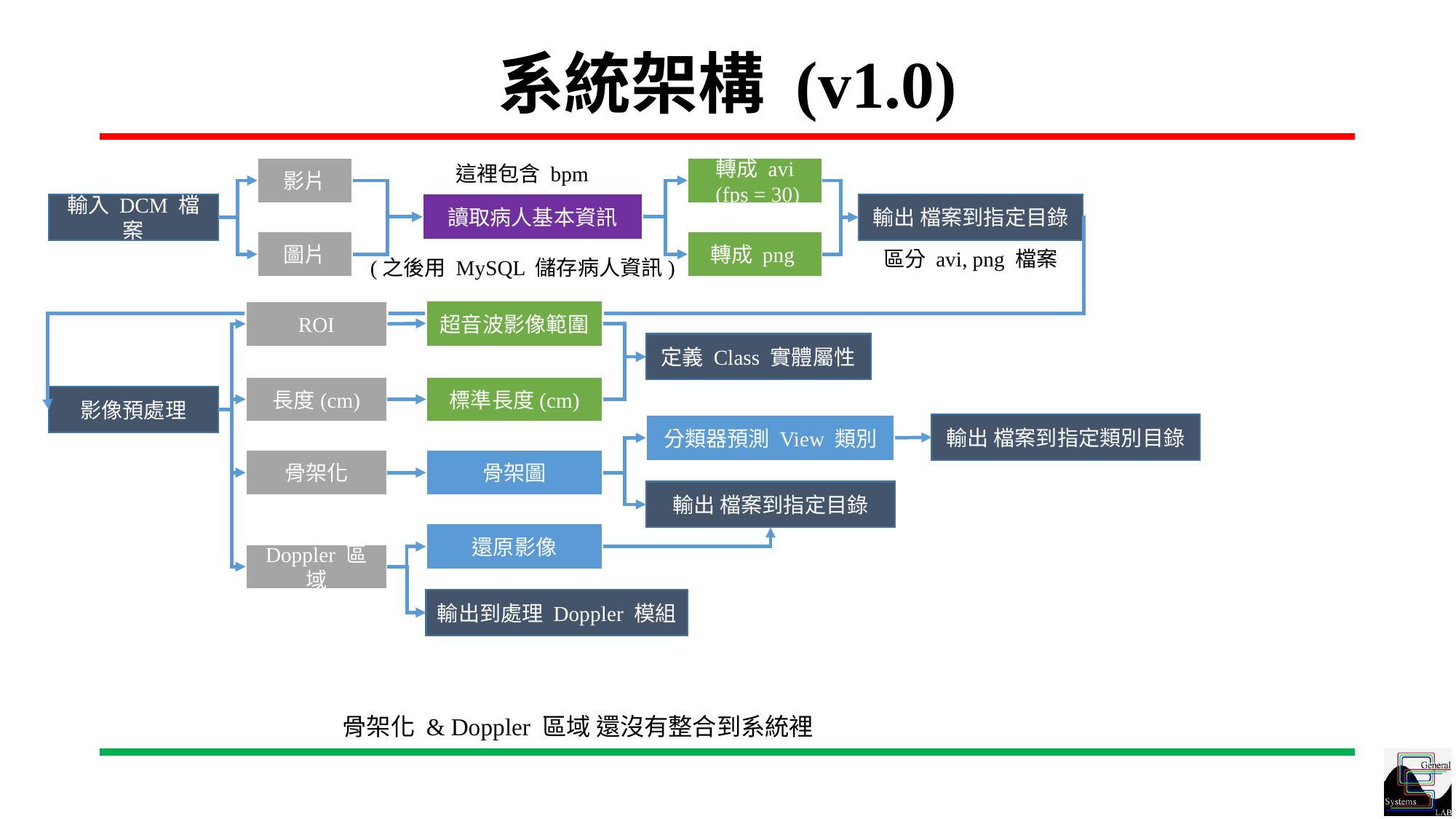

# 系統架構 (v1.0)
這裡包含 bpm
影片
轉成 avi
 (fps = 30)
讀取病人基本資訊
輸入 DCM 檔案
輸出 檔案到指定目錄
圖片
轉成 png
區分 avi, png 檔案
(之後用 MySQL 儲存病人資訊)
超音波影像範圍
ROI
定義 Class 實體屬性
長度(cm)
標準長度(cm)
影像預處理
分類器預測 View 類別
輸出 檔案到指定類別目錄
骨架化
骨架圖
輸出 檔案到指定目錄
還原影像
Doppler 區域
輸出到處理 Doppler 模組
骨架化 & Doppler 區域 還沒有整合到系統裡